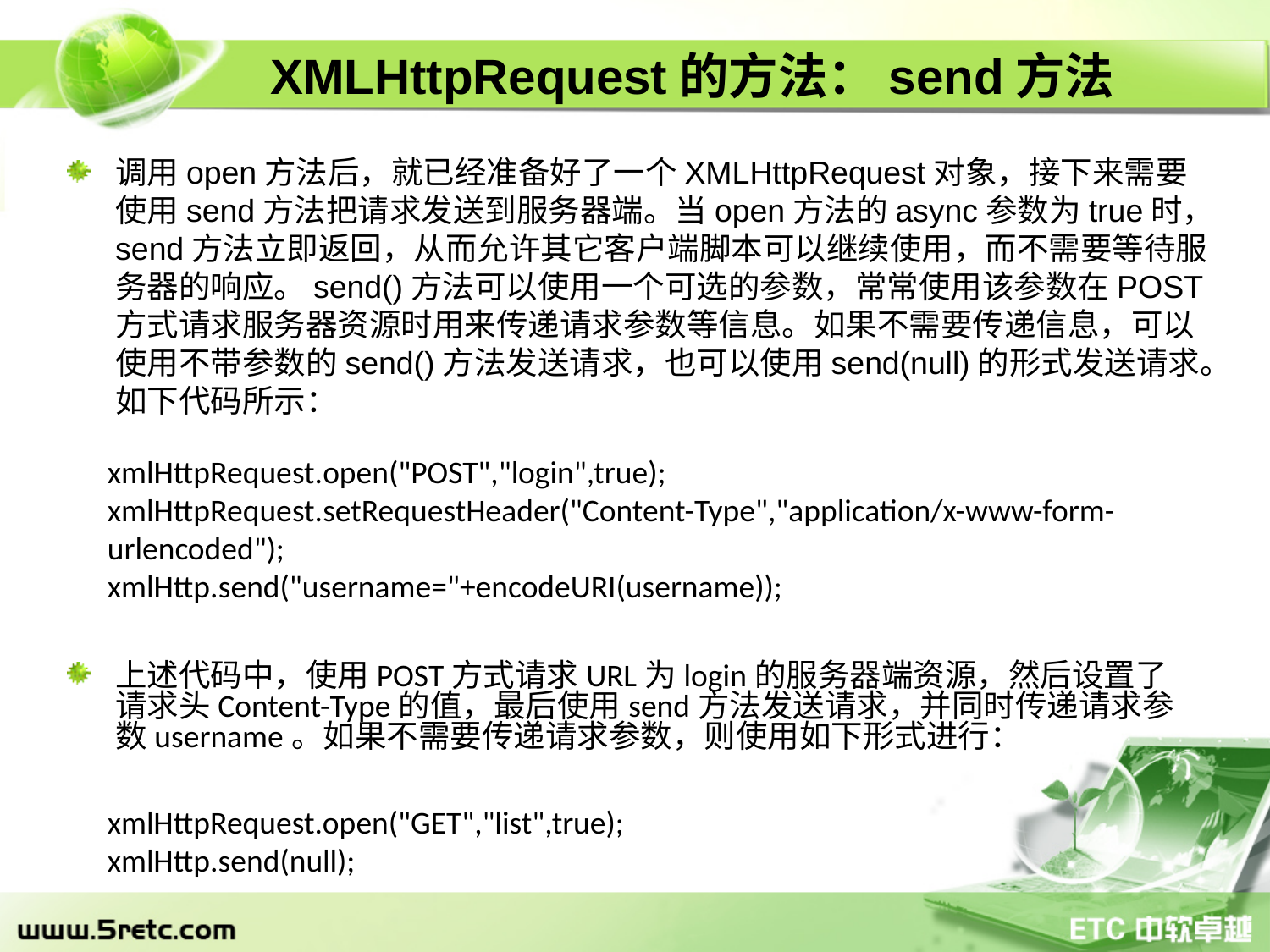

# XMLHttpRequest的方法：send方法
调用open方法后，就已经准备好了一个XMLHttpRequest对象，接下来需要使用send方法把请求发送到服务器端。当open方法的async参数为true时，send方法立即返回，从而允许其它客户端脚本可以继续使用，而不需要等待服务器的响应。send()方法可以使用一个可选的参数，常常使用该参数在POST方式请求服务器资源时用来传递请求参数等信息。如果不需要传递信息，可以使用不带参数的send()方法发送请求，也可以使用send(null)的形式发送请求。如下代码所示：

xmlHttpRequest.open("POST","login",true);
xmlHttpRequest.setRequestHeader("Content-Type","application/x-www-form-urlencoded");
xmlHttp.send("username="+encodeURI(username));
上述代码中，使用POST方式请求URL为login的服务器端资源，然后设置了请求头Content-Type的值，最后使用send方法发送请求，并同时传递请求参数username。如果不需要传递请求参数，则使用如下形式进行：
xmlHttpRequest.open("GET","list",true);
xmlHttp.send(null);